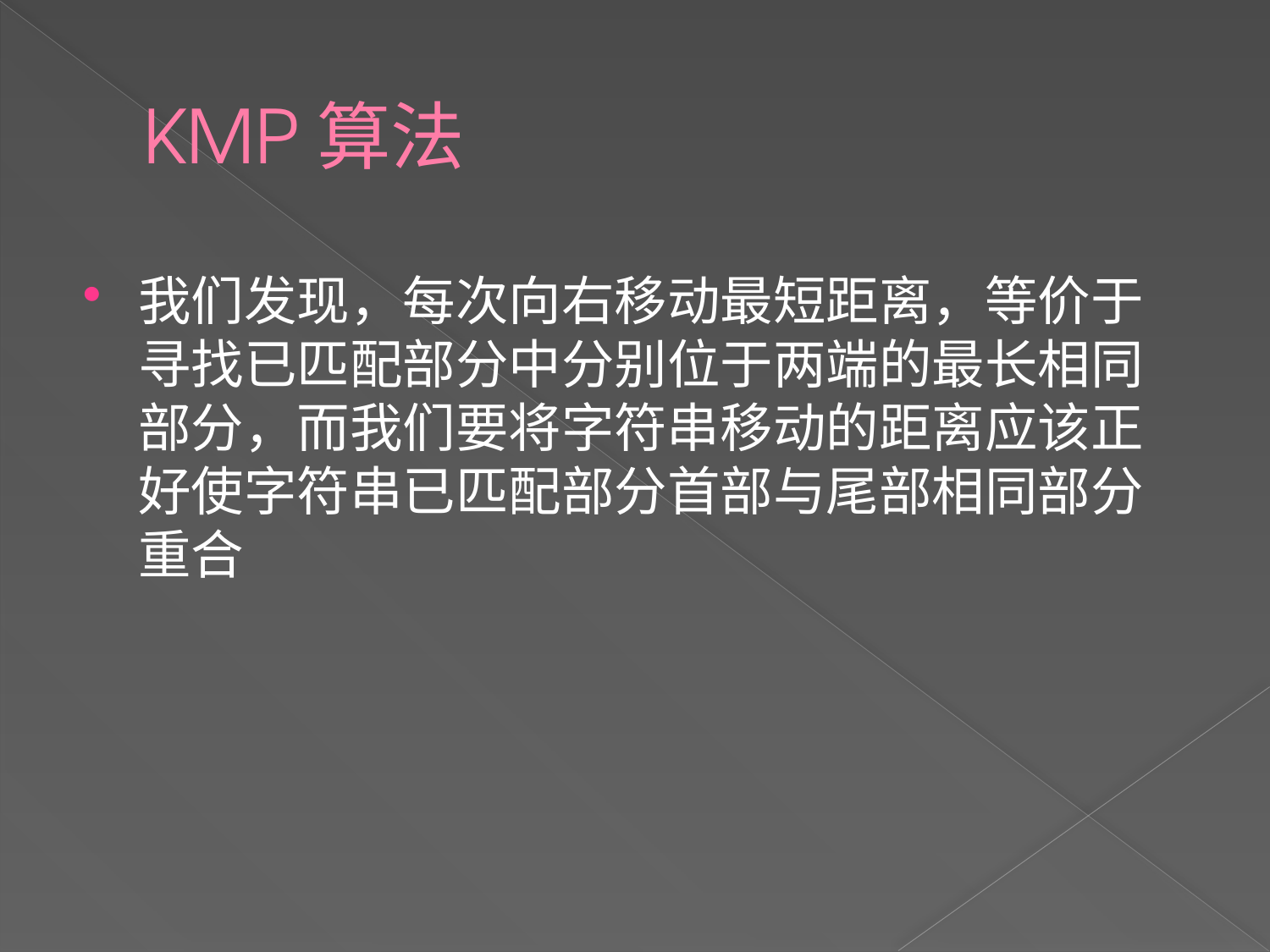

# KMP算法
我们发现，每次向右移动最短距离，等价于寻找已匹配部分中分别位于两端的最长相同部分，而我们要将字符串移动的距离应该正好使字符串已匹配部分首部与尾部相同部分重合